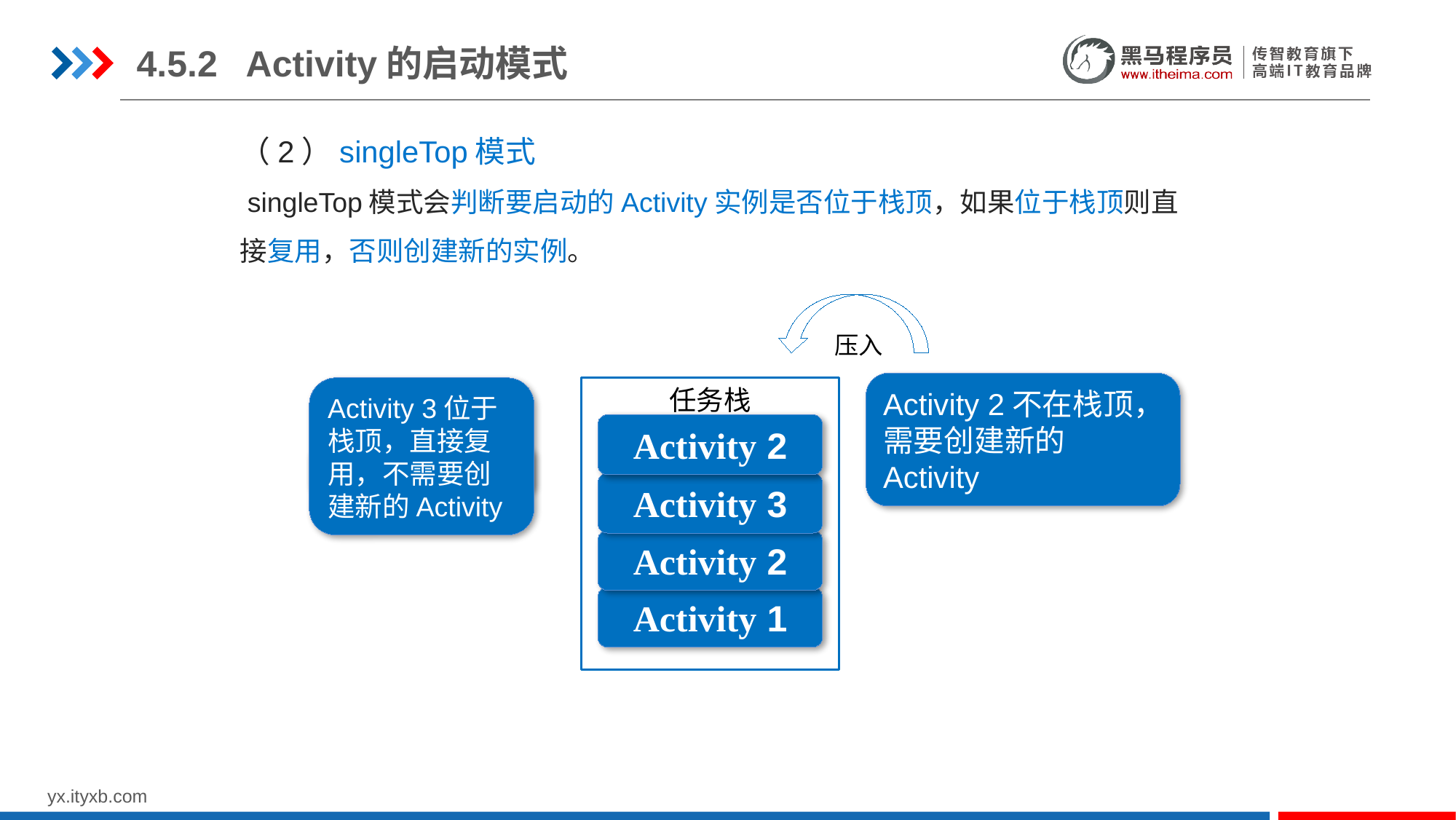

4.5.2	Activity的启动模式
（2）singleTop模式
 singleTop模式会判断要启动的Activity实例是否位于栈顶，如果位于栈顶则直接复用，否则创建新的实例。

压入
Activity 2不在栈顶，需要创建新的Activity
Activity 3位于栈顶，直接复用，不需要创建新的Activity
任务栈
启动Activity 2
Activity 2
启动Activity 3
Activity 3
Activity 2
Activity 1